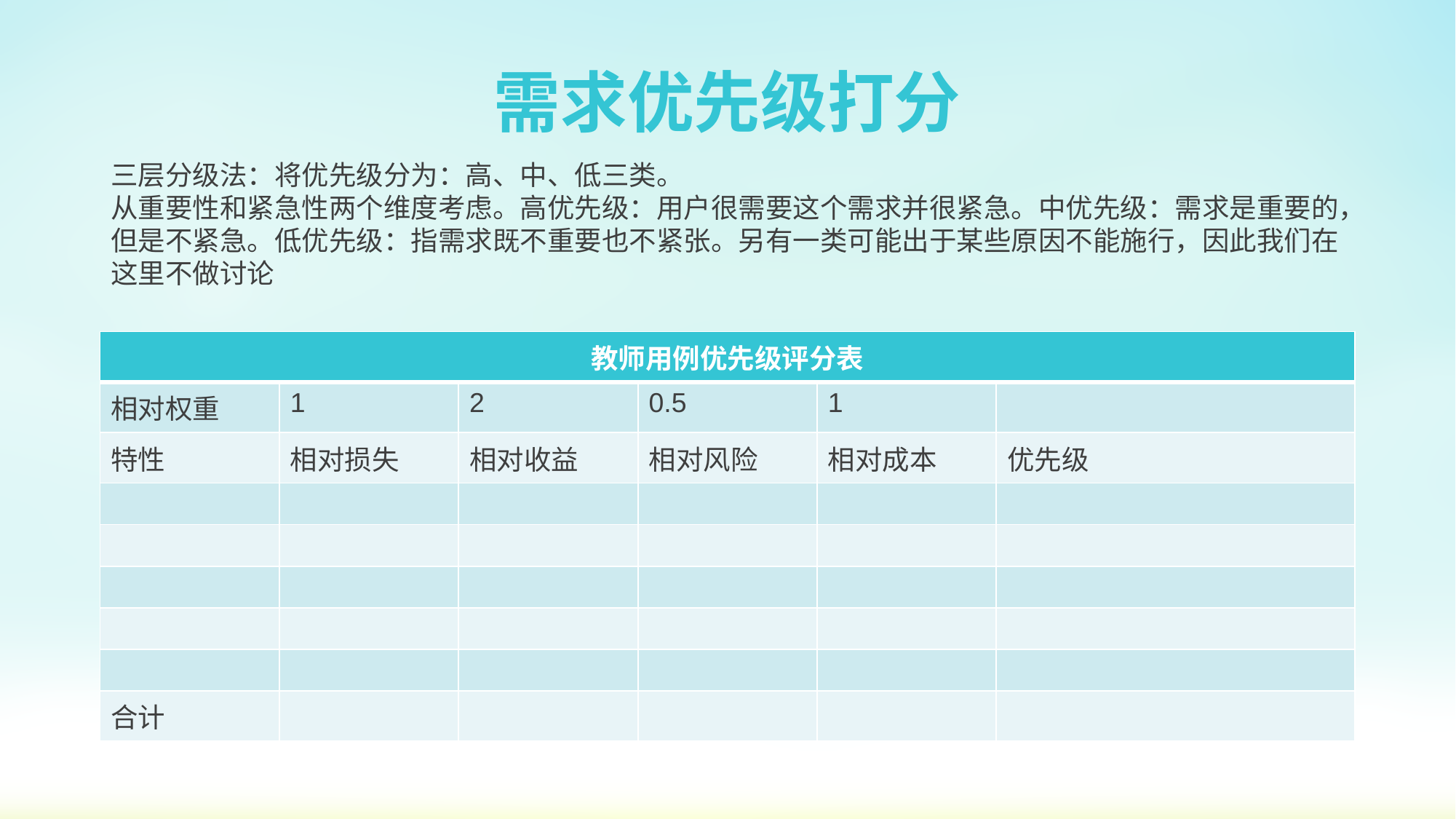

# 需求优先级打分
三层分级法：将优先级分为：高、中、低三类。
从重要性和紧急性两个维度考虑。高优先级：用户很需要这个需求并很紧急。中优先级：需求是重要的，但是不紧急。低优先级：指需求既不重要也不紧张。另有一类可能出于某些原因不能施行，因此我们在这里不做讨论
| 教师用例优先级评分表 |  |  |  |  |  |
| --- | --- | --- | --- | --- | --- |
| 相对权重 | 1 | 2 | 0.5 | 1 |  |
| 特性 | 相对损失 | 相对收益 | 相对风险 | 相对成本 | 优先级 |
|  |  |  |  |  |  |
|  |  |  |  |  |  |
|  |  |  |  |  |  |
|  |  |  |  |  |  |
|  |  |  |  |  |  |
| 合计 |  |  |  |  |  |